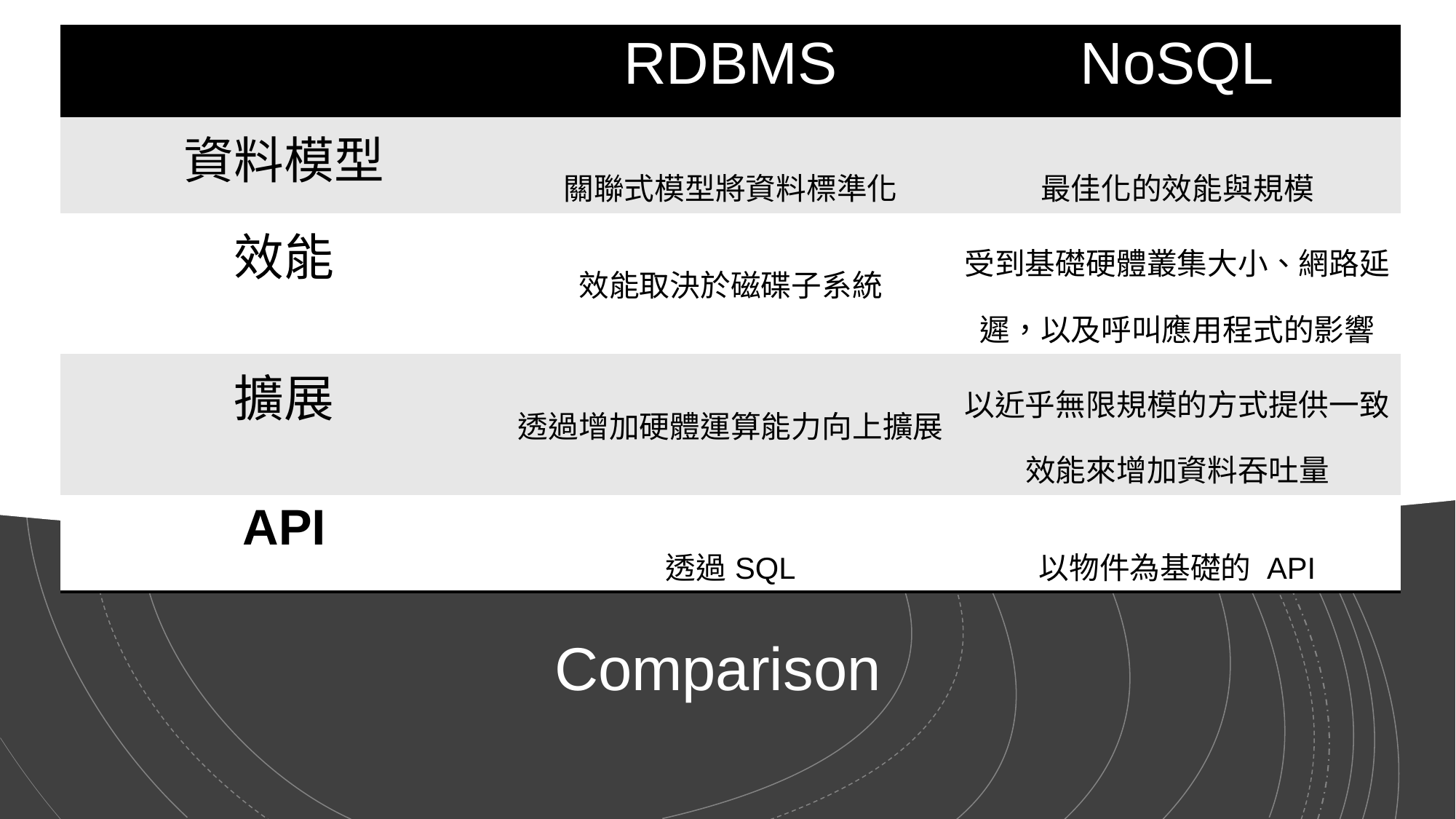

|  | RDBMS | NoSQL |
| --- | --- | --- |
| 資料模型 | 關聯式模型將資料標準化 | 最佳化的效能與規模 |
| 效能 | 效能取決於磁碟子系統 | 受到基礎硬體叢集大小、網路延遲，以及呼叫應用程式的影響 |
| 擴展 | 透過增加硬體運算能力向上擴展 | 以近乎無限規模的方式提供一致效能來增加資料吞吐量 |
| API | 透過SQL | 以物件為基礎的 API |
# Comparison